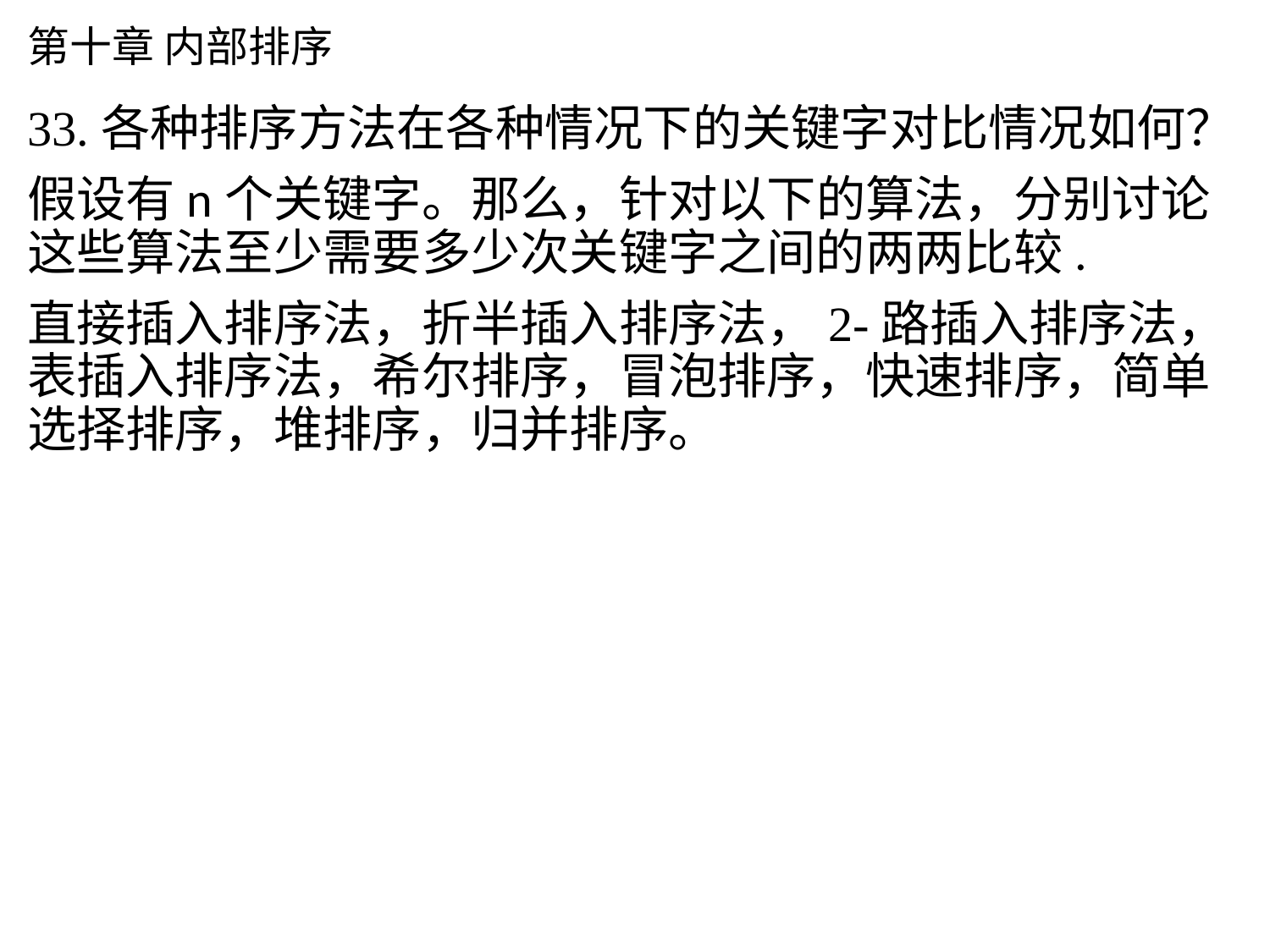

# 第十章 内部排序
33.各种排序方法在各种情况下的关键字对比情况如何？
假设有n个关键字。那么，针对以下的算法，分别讨论这些算法至少需要多少次关键字之间的两两比较.
直接插入排序法，折半插入排序法，2-路插入排序法，表插入排序法，希尔排序，冒泡排序，快速排序，简单选择排序，堆排序，归并排序。